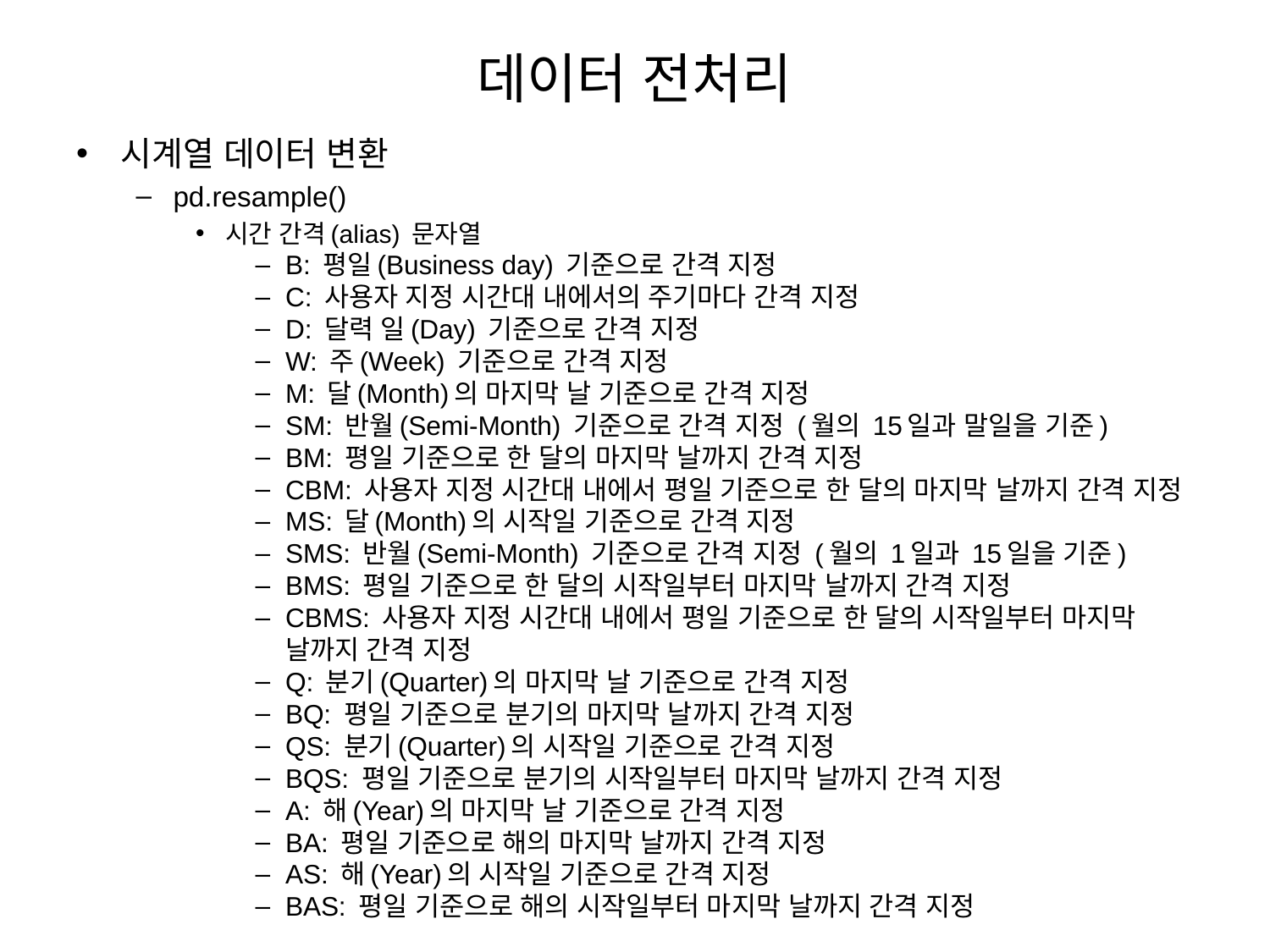

# 데이터 전처리
시계열 데이터 변환
pd.resample()
시간 간격(alias) 문자열
B: 평일(Business day) 기준으로 간격 지정
C: 사용자 지정 시간대 내에서의 주기마다 간격 지정
D: 달력 일(Day) 기준으로 간격 지정
W: 주(Week) 기준으로 간격 지정
M: 달(Month)의 마지막 날 기준으로 간격 지정
SM: 반월(Semi-Month) 기준으로 간격 지정 (월의 15일과 말일을 기준)
BM: 평일 기준으로 한 달의 마지막 날까지 간격 지정
CBM: 사용자 지정 시간대 내에서 평일 기준으로 한 달의 마지막 날까지 간격 지정
MS: 달(Month)의 시작일 기준으로 간격 지정
SMS: 반월(Semi-Month) 기준으로 간격 지정 (월의 1일과 15일을 기준)
BMS: 평일 기준으로 한 달의 시작일부터 마지막 날까지 간격 지정
CBMS: 사용자 지정 시간대 내에서 평일 기준으로 한 달의 시작일부터 마지막 날까지 간격 지정
Q: 분기(Quarter)의 마지막 날 기준으로 간격 지정
BQ: 평일 기준으로 분기의 마지막 날까지 간격 지정
QS: 분기(Quarter)의 시작일 기준으로 간격 지정
BQS: 평일 기준으로 분기의 시작일부터 마지막 날까지 간격 지정
A: 해(Year)의 마지막 날 기준으로 간격 지정
BA: 평일 기준으로 해의 마지막 날까지 간격 지정
AS: 해(Year)의 시작일 기준으로 간격 지정
BAS: 평일 기준으로 해의 시작일부터 마지막 날까지 간격 지정